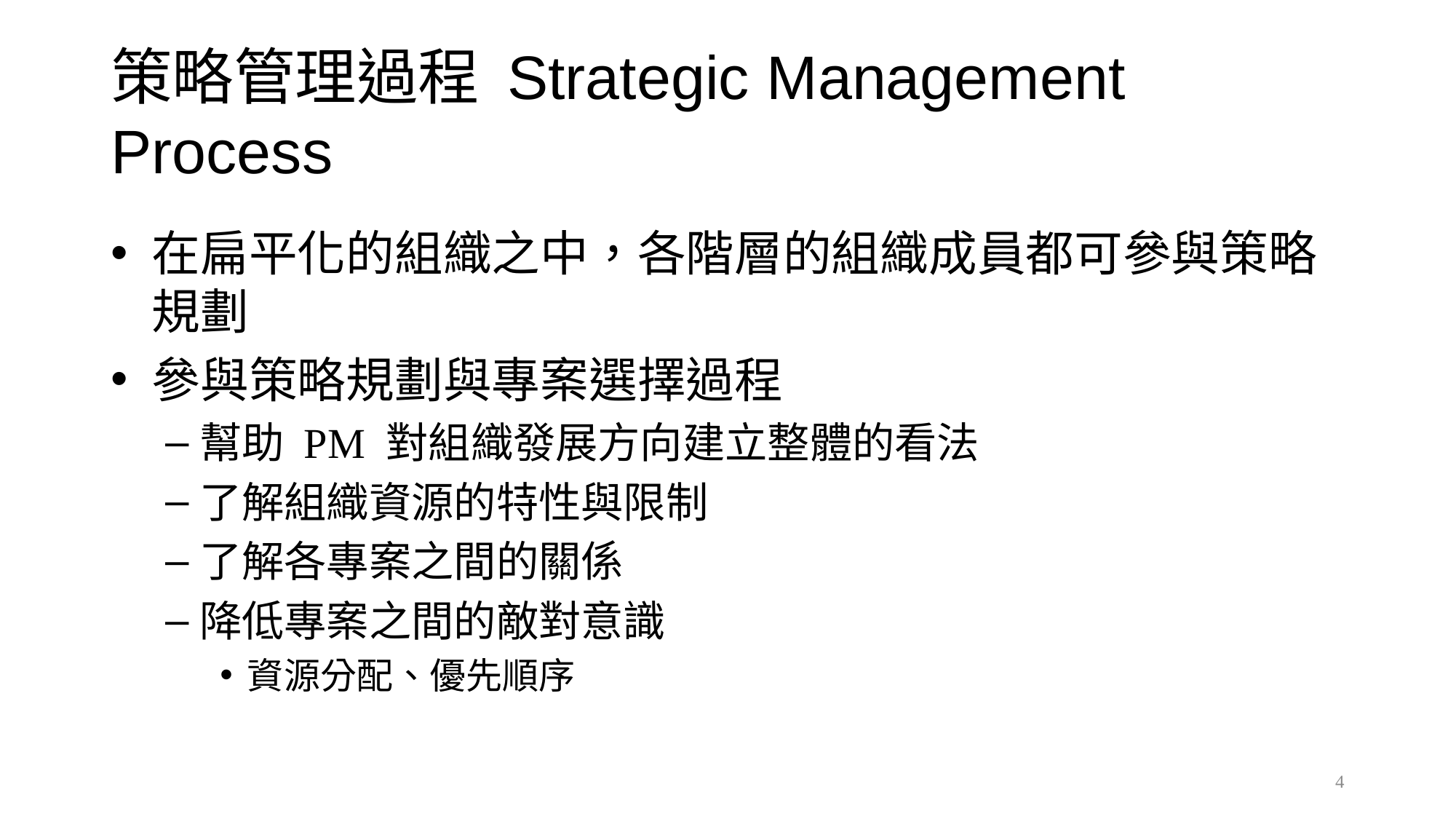

# 策略管理過程 Strategic Management Process
在扁平化的組織之中，各階層的組織成員都可參與策略規劃
參與策略規劃與專案選擇過程
幫助 PM 對組織發展方向建立整體的看法
了解組織資源的特性與限制
了解各專案之間的關係
降低專案之間的敵對意識
資源分配、優先順序
4